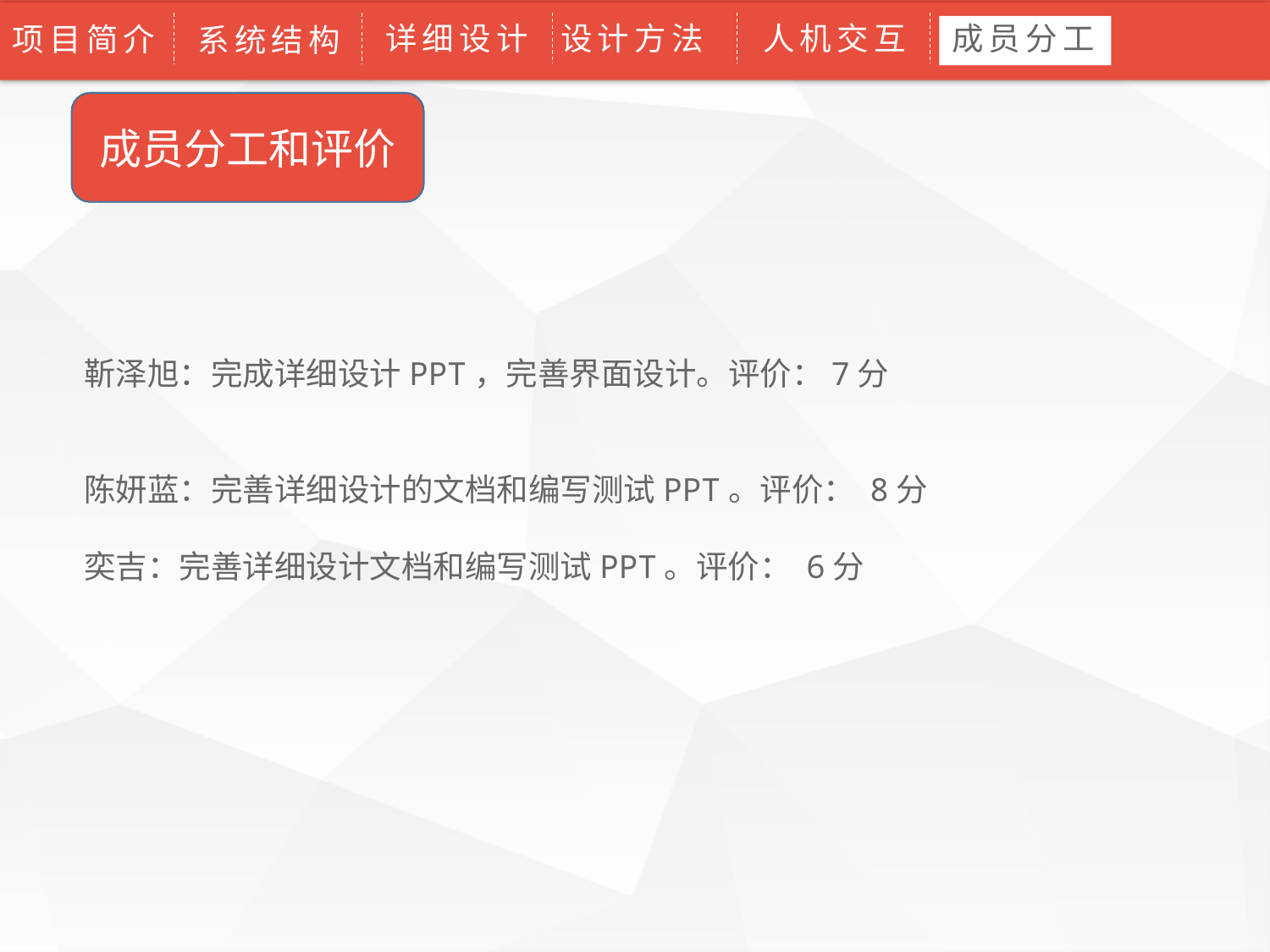

详细设计
人机交互
成员分工
设计方法
论文绪论
项目简介
研究背景
研究方法
研究结果
问题讨论
论文总结

系统结构

成员分工和评价
靳泽旭：完成详细设计PPT，完善界面设计。评价：7分
陈妍蓝：完善详细设计的文档和编写测试PPT。评价： 8分
奕吉：完善详细设计文档和编写测试PPT。评价： 6分